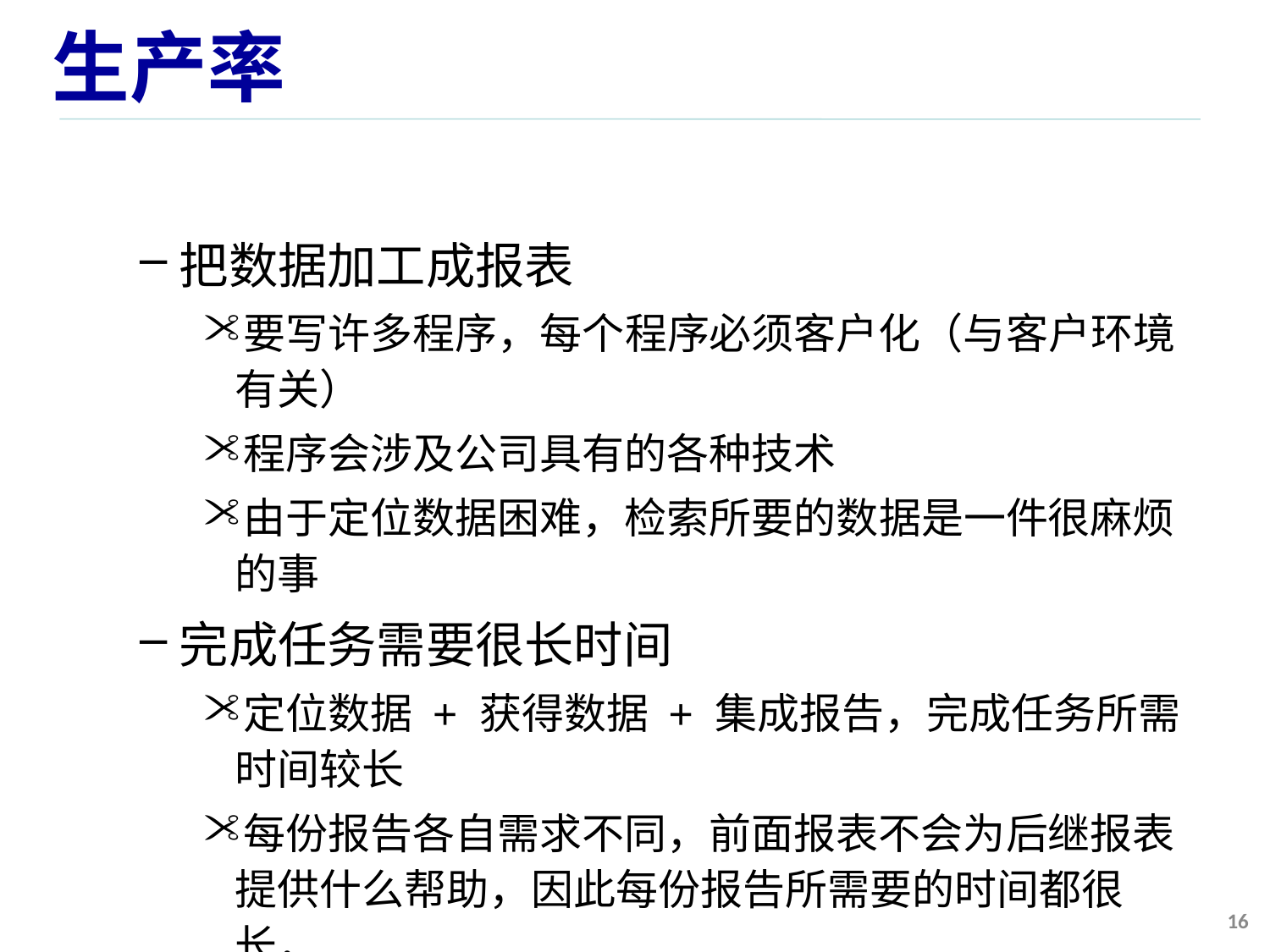

# 生产率
把数据加工成报表
要写许多程序，每个程序必须客户化（与客户环境有关）
程序会涉及公司具有的各种技术
由于定位数据困难，检索所要的数据是一件很麻烦的事
完成任务需要很长时间
定位数据 + 获得数据 + 集成报告，完成任务所需时间较长
每份报告各自需求不同，前面报表不会为后继报表提供什么帮助，因此每份报告所需要的时间都很长，

16